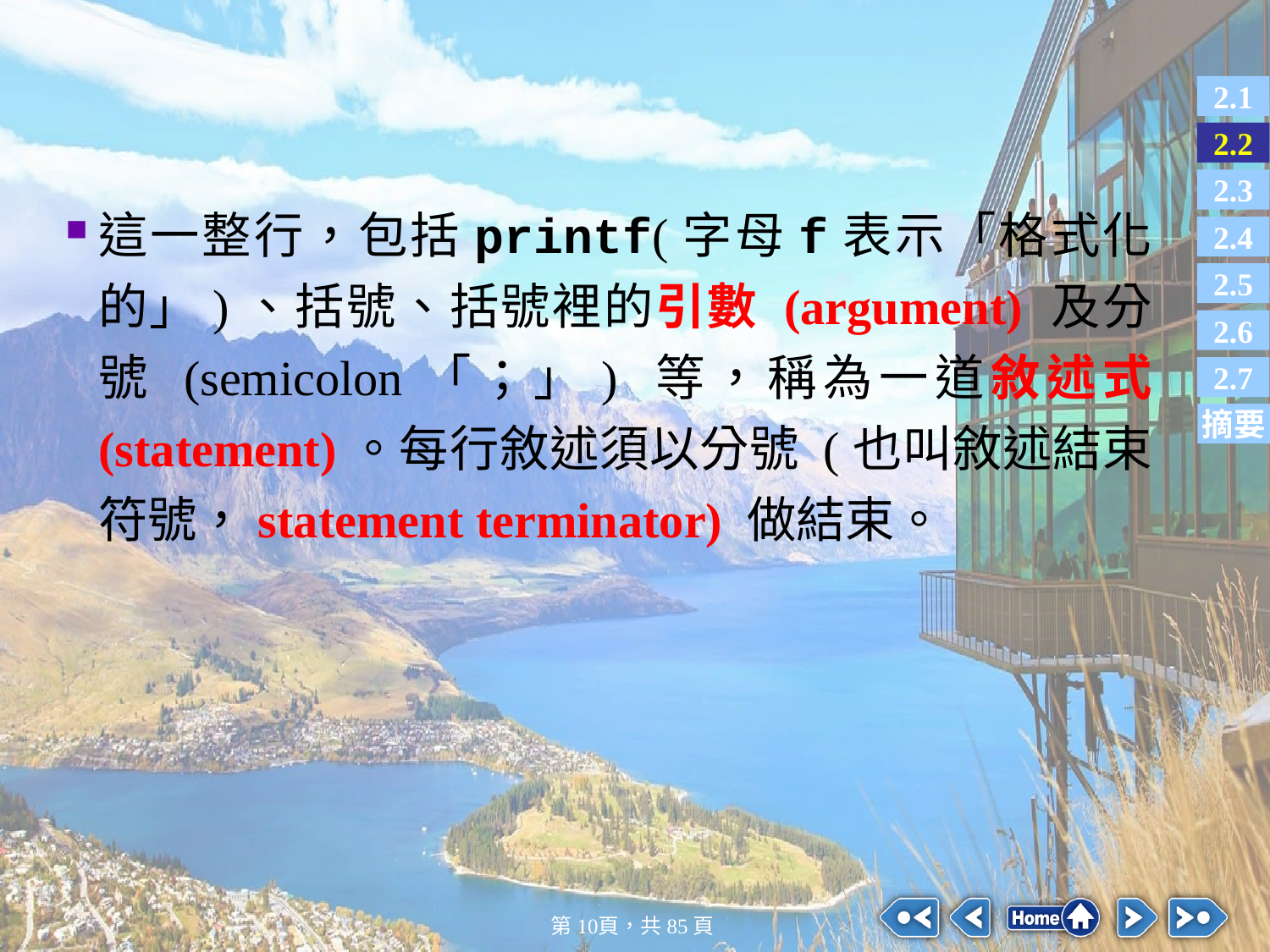

#
這一整行，包括printf(字母f表示「格式化的」)、括號、括號裡的引數 (argument) 及分號 (semicolon「；」) 等，稱為一道敘述式 (statement)。每行敘述須以分號 (也叫敘述結束符號，statement terminator) 做結束。